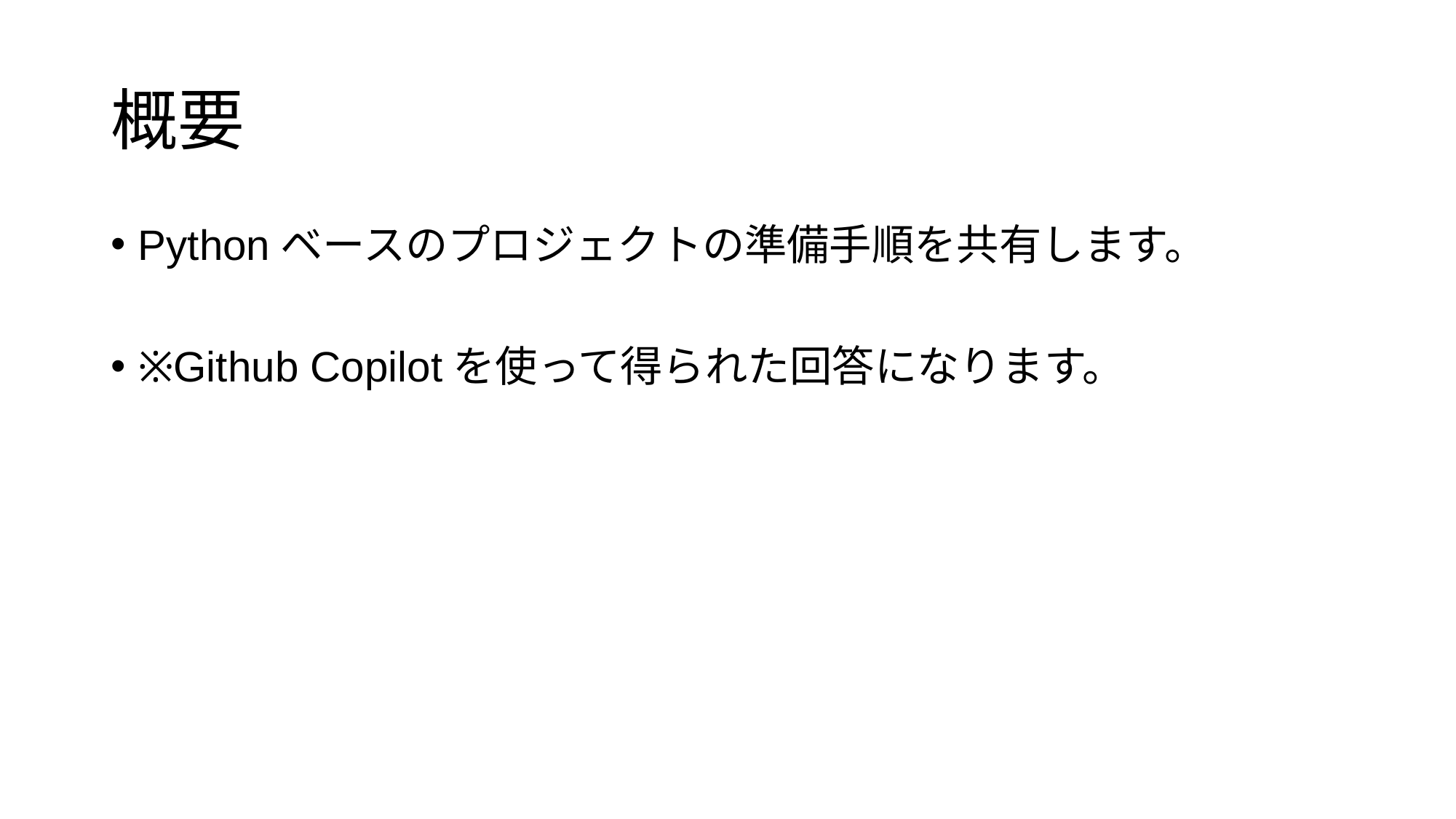

# 概要
Pythonベースのプロジェクトの準備手順を共有します。

※Github Copilotを使って得られた回答になります。